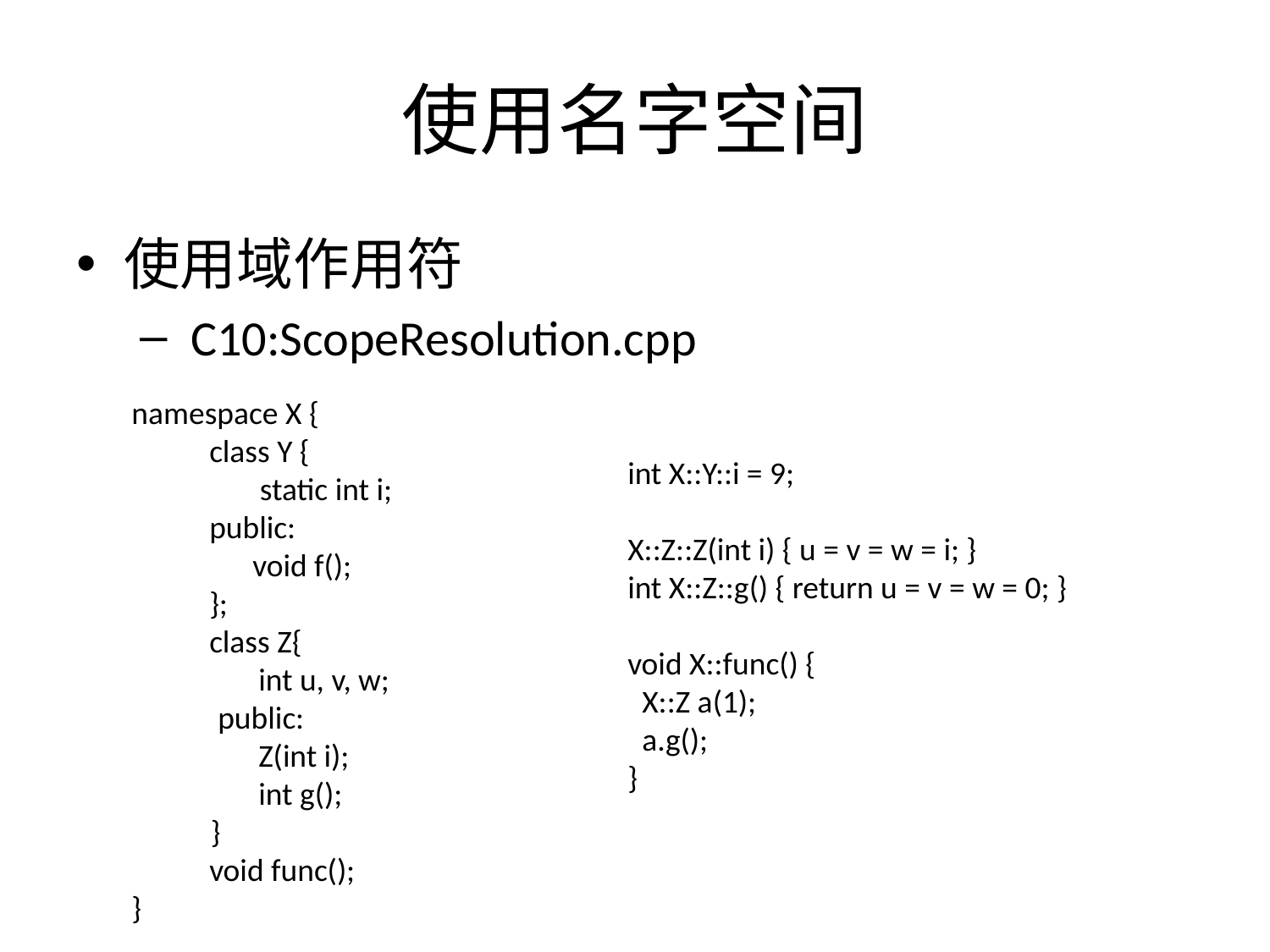

# 使用名字空间
使用域作用符
 C10:ScopeResolution.cpp
namespace X {
  class Y {
         static int i;
  public:
        void f();
  };
  class Z{
 	int u, v, w;
            public:
  	Z(int i);
  	int g();
           }
  void func();
}
int X::Y::i = 9;

X::Z::Z(int i) { u = v = w = i; }
int X::Z::g() { return u = v = w = 0; }

void X::func() {
  X::Z a(1);
  a.g();
}